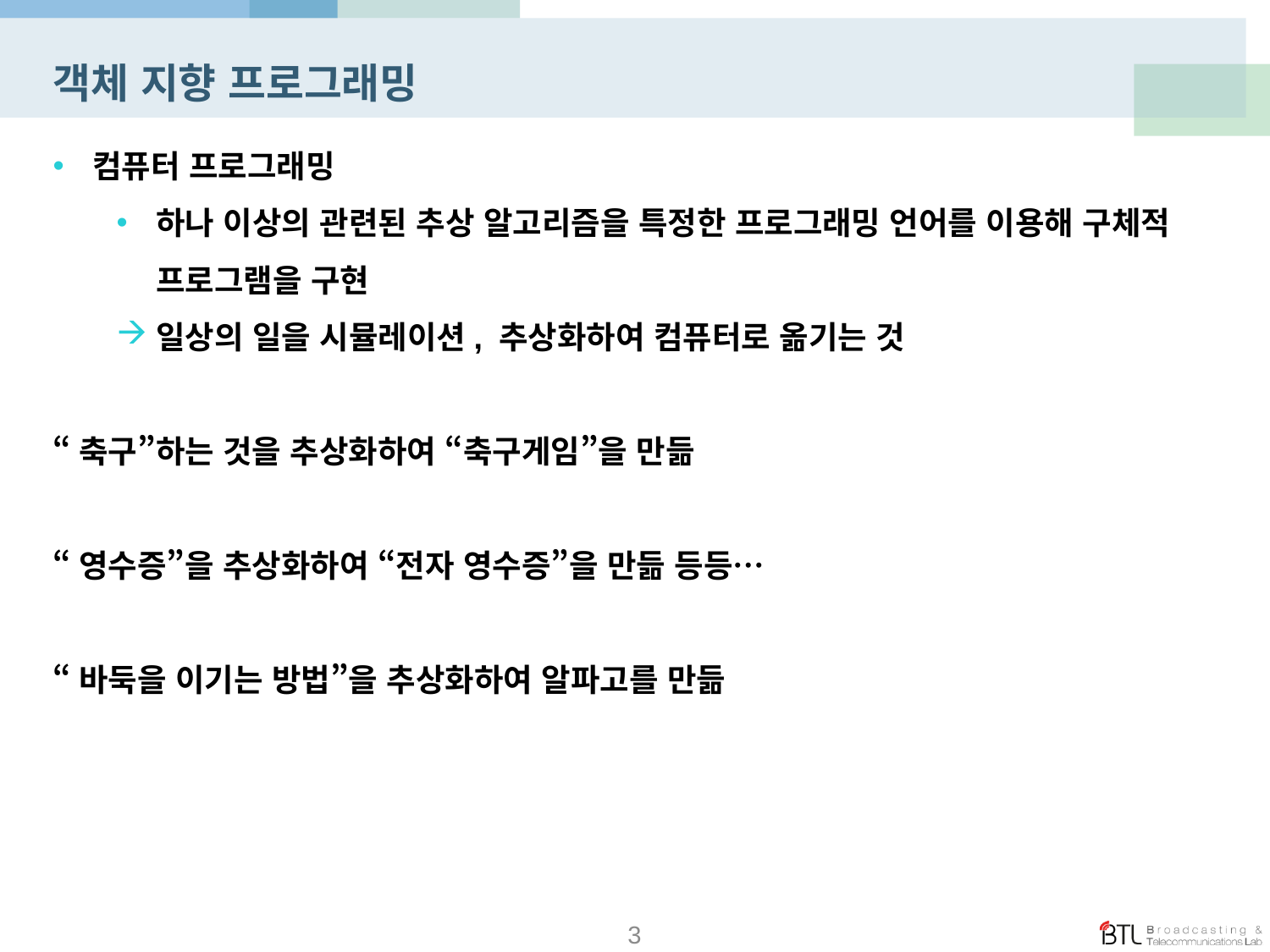

# 객체 지향 프로그래밍
컴퓨터 프로그래밍
하나 이상의 관련된 추상 알고리즘을 특정한 프로그래밍 언어를 이용해 구체적 프로그램을 구현
일상의 일을 시뮬레이션, 추상화하여 컴퓨터로 옮기는 것

“축구”하는 것을 추상화하여 “축구게임”을 만듦

“영수증”을 추상화하여 “전자 영수증”을 만듦 등등…

“바둑을 이기는 방법”을 추상화하여 알파고를 만듦
3